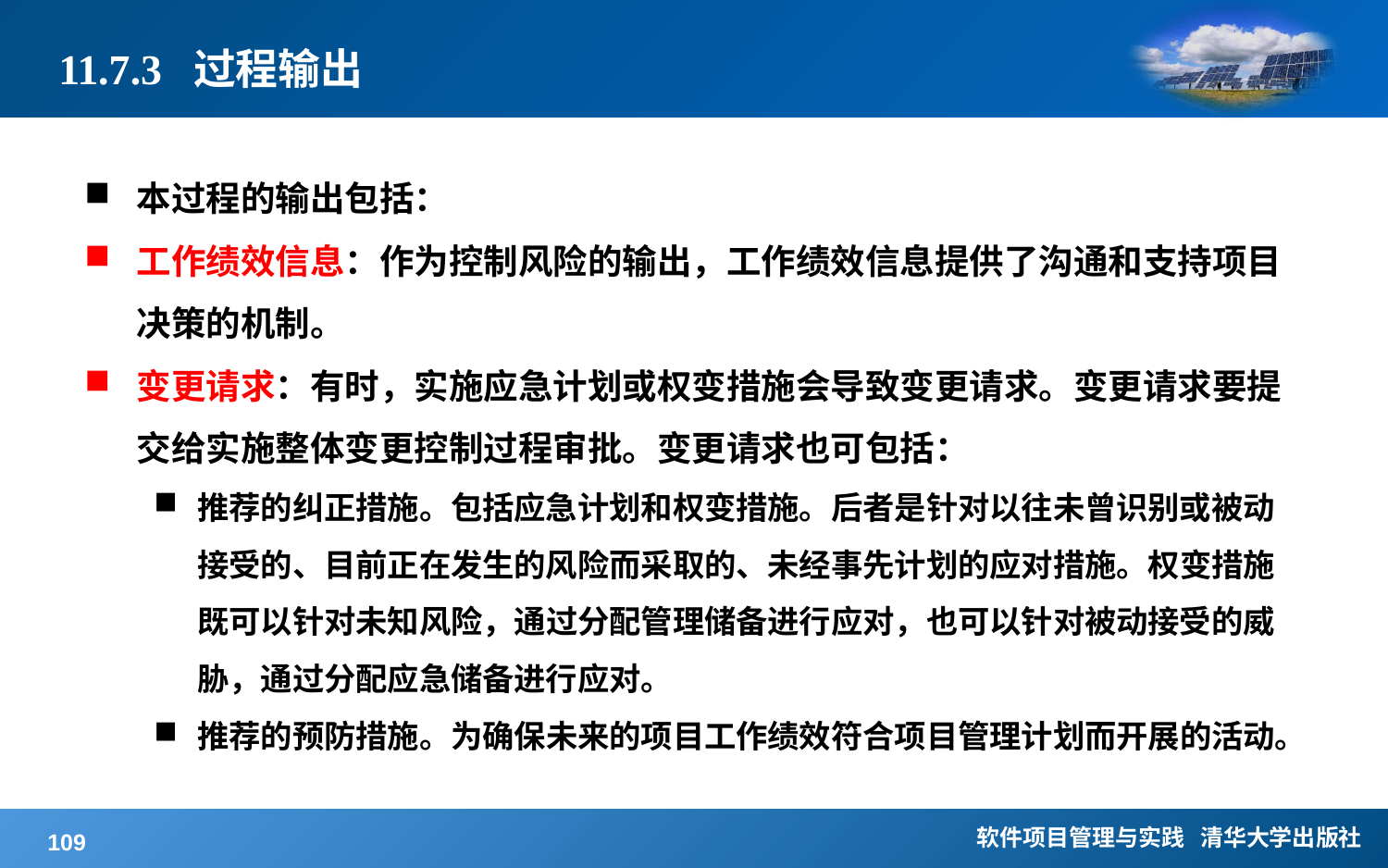

# 11.7.3  过程输出
本过程的输出包括：
工作绩效信息：作为控制风险的输出，工作绩效信息提供了沟通和支持项目决策的机制。
变更请求：有时，实施应急计划或权变措施会导致变更请求。变更请求要提交给实施整体变更控制过程审批。变更请求也可包括：
推荐的纠正措施。包括应急计划和权变措施。后者是针对以往未曾识别或被动接受的、目前正在发生的风险而采取的、未经事先计划的应对措施。权变措施既可以针对未知风险，通过分配管理储备进行应对，也可以针对被动接受的威胁，通过分配应急储备进行应对。
推荐的预防措施。为确保未来的项目工作绩效符合项目管理计划而开展的活动。